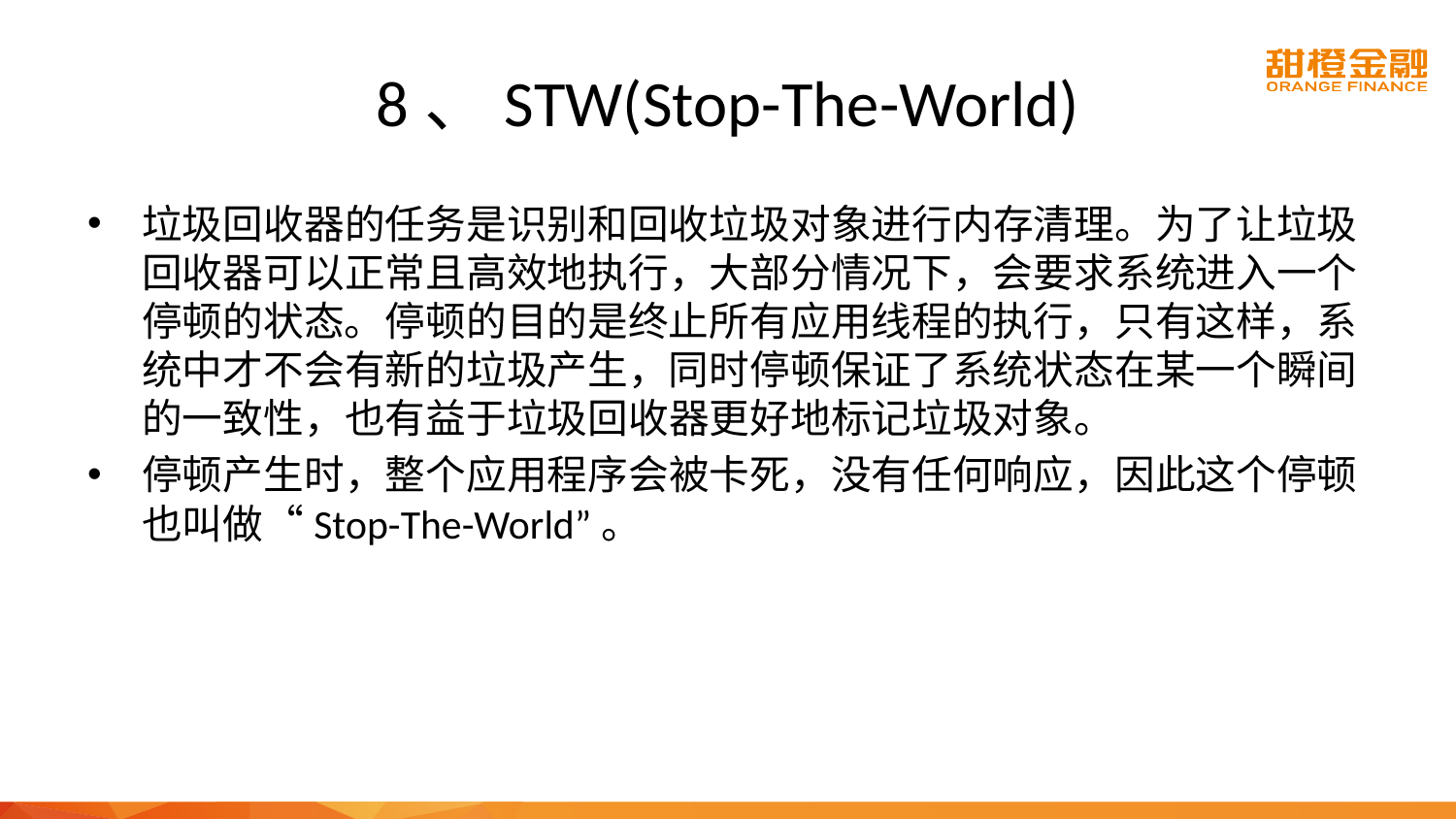

# 8、STW(Stop-The-World)
垃圾回收器的任务是识别和回收垃圾对象进行内存清理。为了让垃圾回收器可以正常且高效地执行，大部分情况下，会要求系统进入一个停顿的状态。停顿的目的是终止所有应用线程的执行，只有这样，系统中才不会有新的垃圾产生，同时停顿保证了系统状态在某一个瞬间的一致性，也有益于垃圾回收器更好地标记垃圾对象。
停顿产生时，整个应用程序会被卡死，没有任何响应，因此这个停顿也叫做“Stop-The-World”。